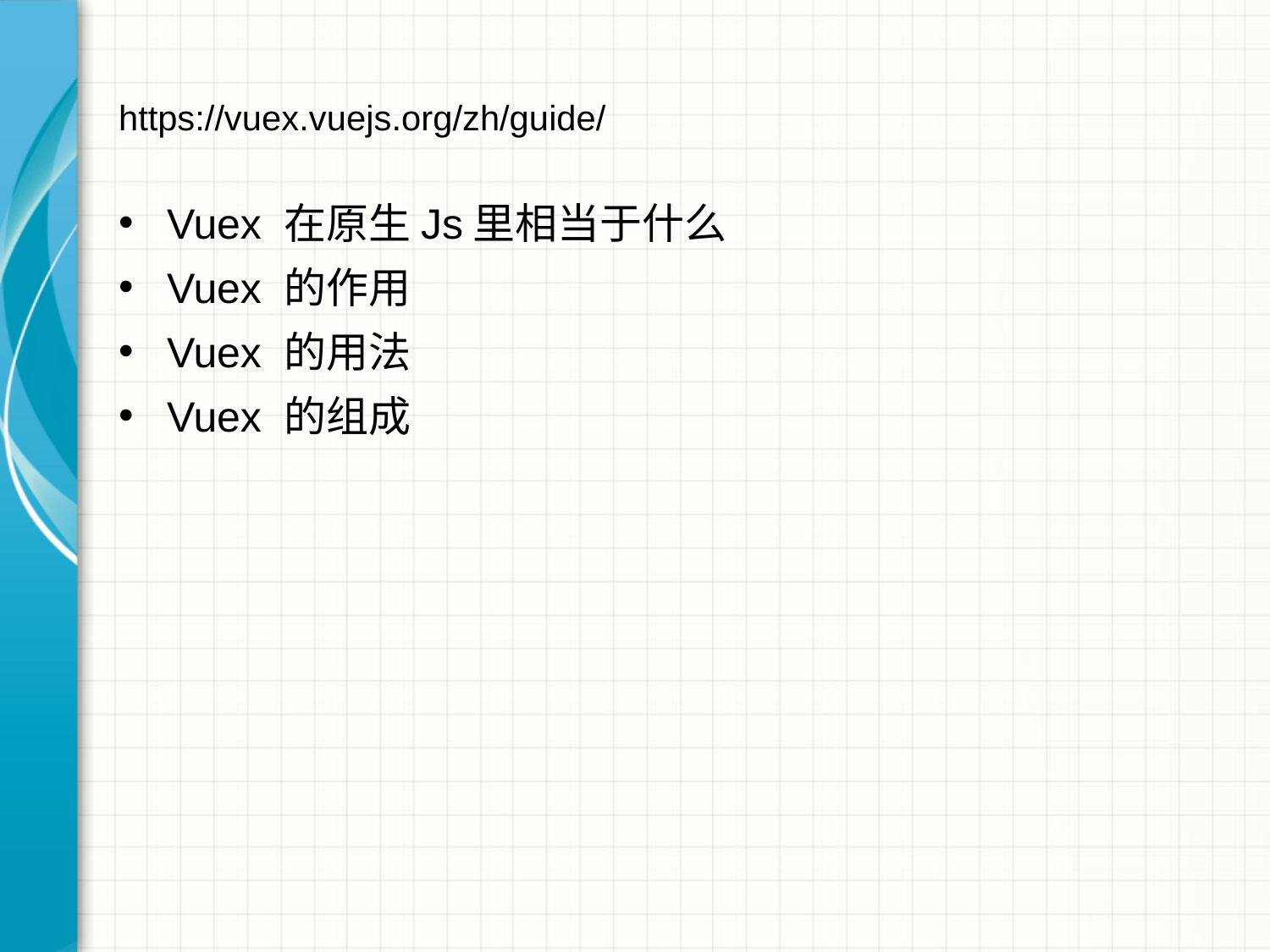

# https://vuex.vuejs.org/zh/guide/
Vuex 在原生Js里相当于什么
Vuex 的作用
Vuex 的用法
Vuex 的组成